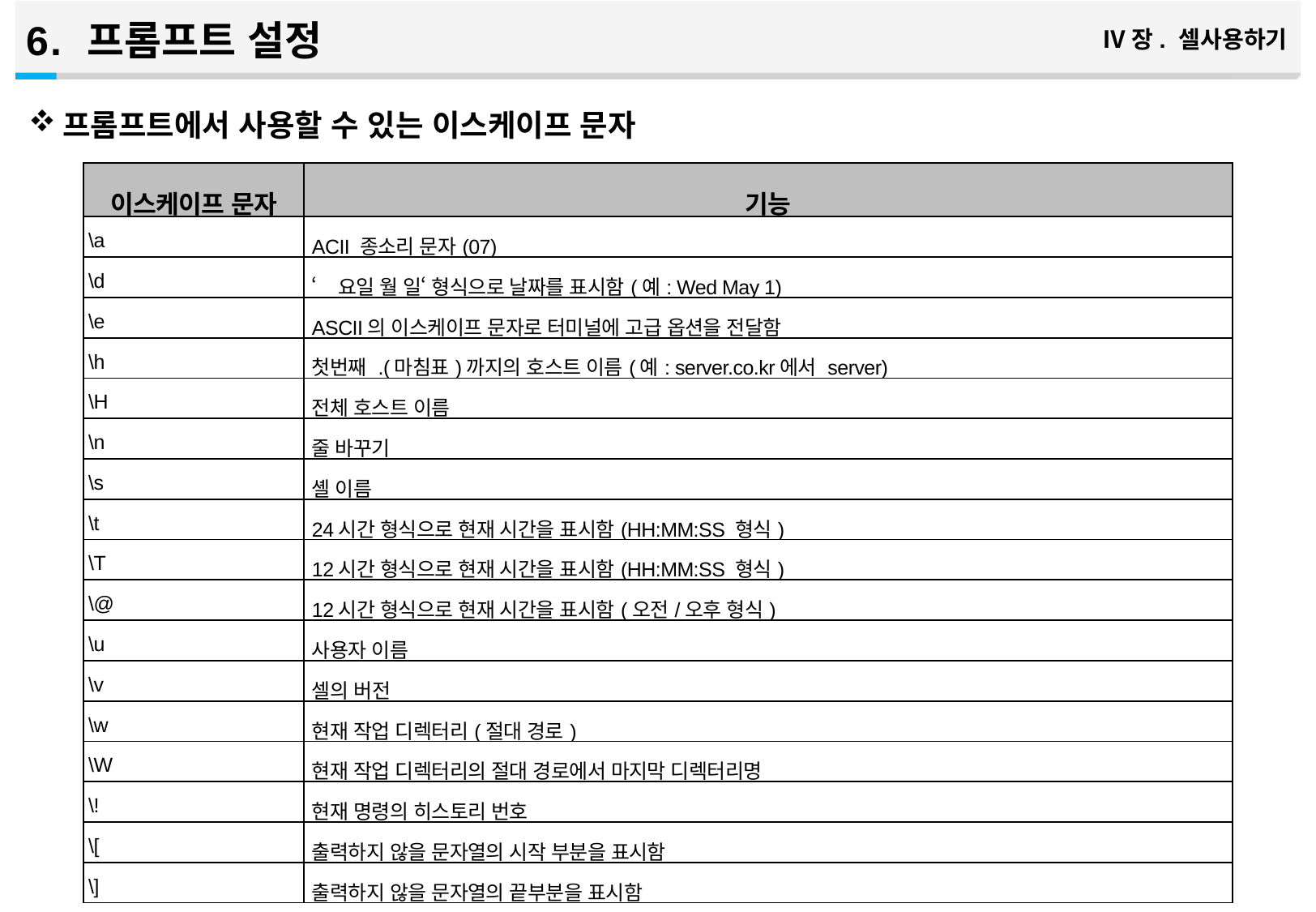

프롬프트 설정
Ⅳ장. 셀사용하기
프롬프트에서 사용할 수 있는 이스케이프 문자
| 이스케이프 문자 | 기능 |
| --- | --- |
| \a | ACII 종소리 문자(07) |
| \d | ‘요일 월 일‘ 형식으로 날짜를 표시함(예: Wed May 1) |
| \e | ASCII의 이스케이프 문자로 터미널에 고급 옵션을 전달함 |
| \h | 첫번째 .(마침표)까지의 호스트 이름(예: server.co.kr에서 server) |
| \H | 전체 호스트 이름 |
| \n | 줄 바꾸기 |
| \s | 셸 이름 |
| \t | 24시간 형식으로 현재 시간을 표시함(HH:MM:SS 형식) |
| \T | 12시간 형식으로 현재 시간을 표시함(HH:MM:SS 형식) |
| \@ | 12시간 형식으로 현재 시간을 표시함(오전/오후 형식) |
| \u | 사용자 이름 |
| \v | 셀의 버전 |
| \w | 현재 작업 디렉터리(절대 경로) |
| \W | 현재 작업 디렉터리의 절대 경로에서 마지막 디렉터리명 |
| \! | 현재 명령의 히스토리 번호 |
| \[ | 출력하지 않을 문자열의 시작 부분을 표시함 |
| \] | 출력하지 않을 문자열의 끝부분을 표시함 |
36